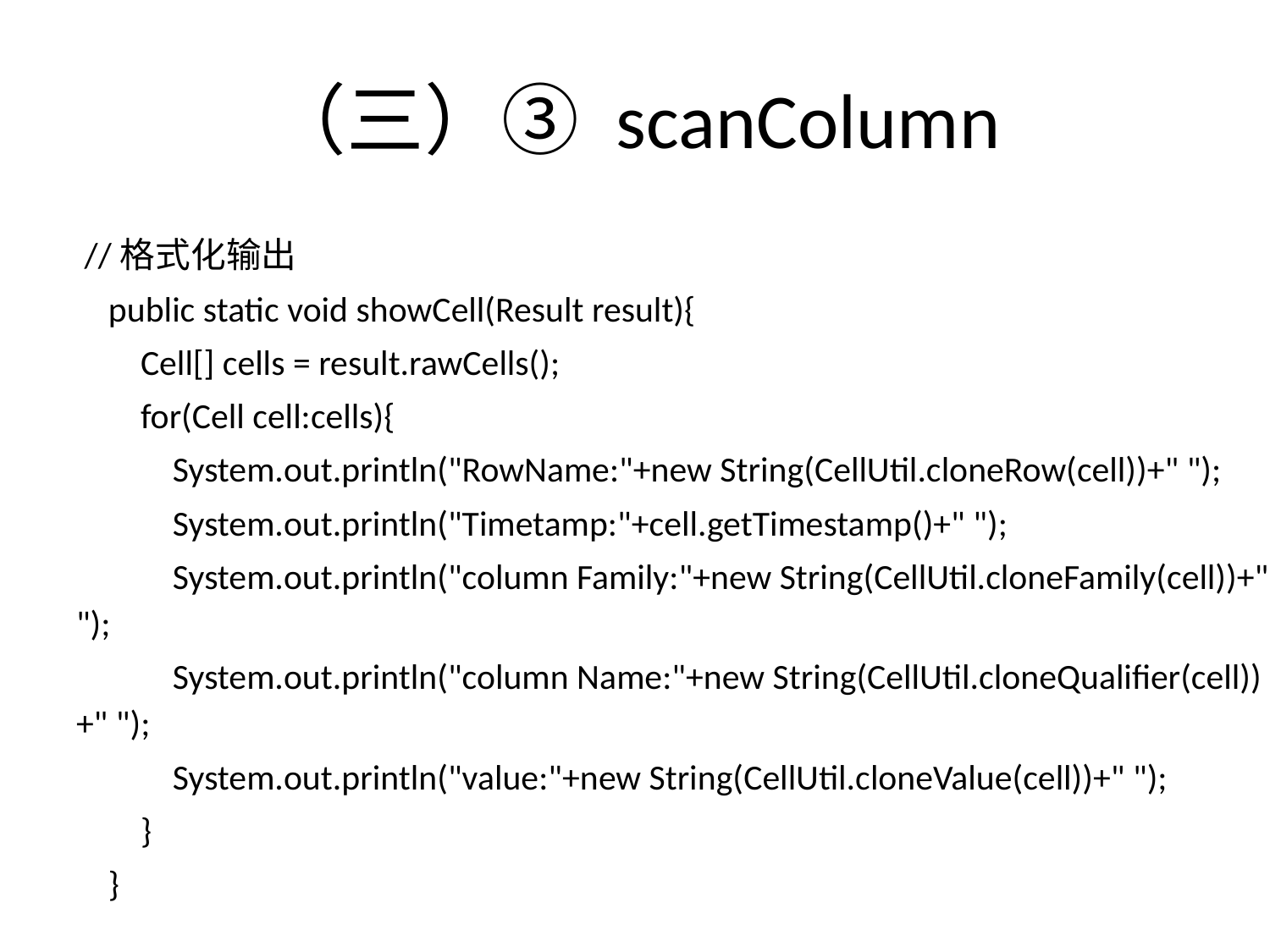

# （三）③ scanColumn
 //格式化输出
    public static void showCell(Result result){
        Cell[] cells = result.rawCells();
        for(Cell cell:cells){
            System.out.println("RowName:"+new String(CellUtil.cloneRow(cell))+" ");
            System.out.println("Timetamp:"+cell.getTimestamp()+" ");
            System.out.println("column Family:"+new String(CellUtil.cloneFamily(cell))+" ");
            System.out.println("column Name:"+new String(CellUtil.cloneQualifier(cell))+" ");
            System.out.println("value:"+new String(CellUtil.cloneValue(cell))+" ");
        }
    }